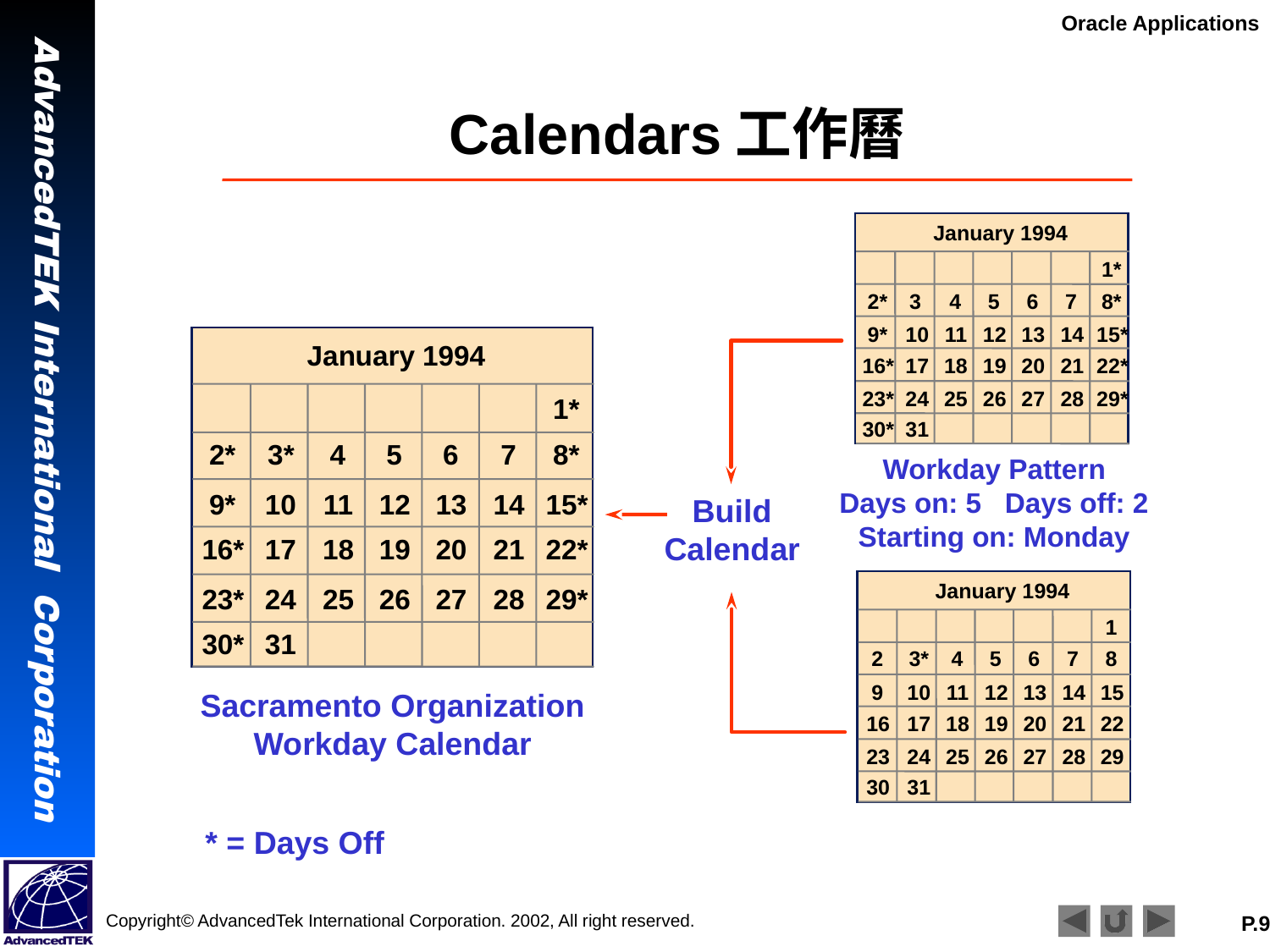

# Calendars工作曆

January 1994

1*

2*
3
4
5
6
7
8*

9*
10
11
12
13
14
15*

16*
17
18
19
20
21
22*

23*
24
25
26
27
28
29*
30*
31

January 1994

1*
2*
3*
4
5
6
7
8*

9*
10
11
12
13
14
15*
16*
17
18
19
20
21
22*

23*
24
25
26
27
28
29*
30*
31

Workday Pattern
Days on: 5   Days off: 2
Starting on: Monday
Build
Calendar

January 1994

1
2
3*
4
5
6
7
8

9
10
11
12
13
14
15

16
17
18
19
20
21
22

23
24
25
26
27
28
29
30
31

Sacramento Organization
Workday Calendar
* = Days Off